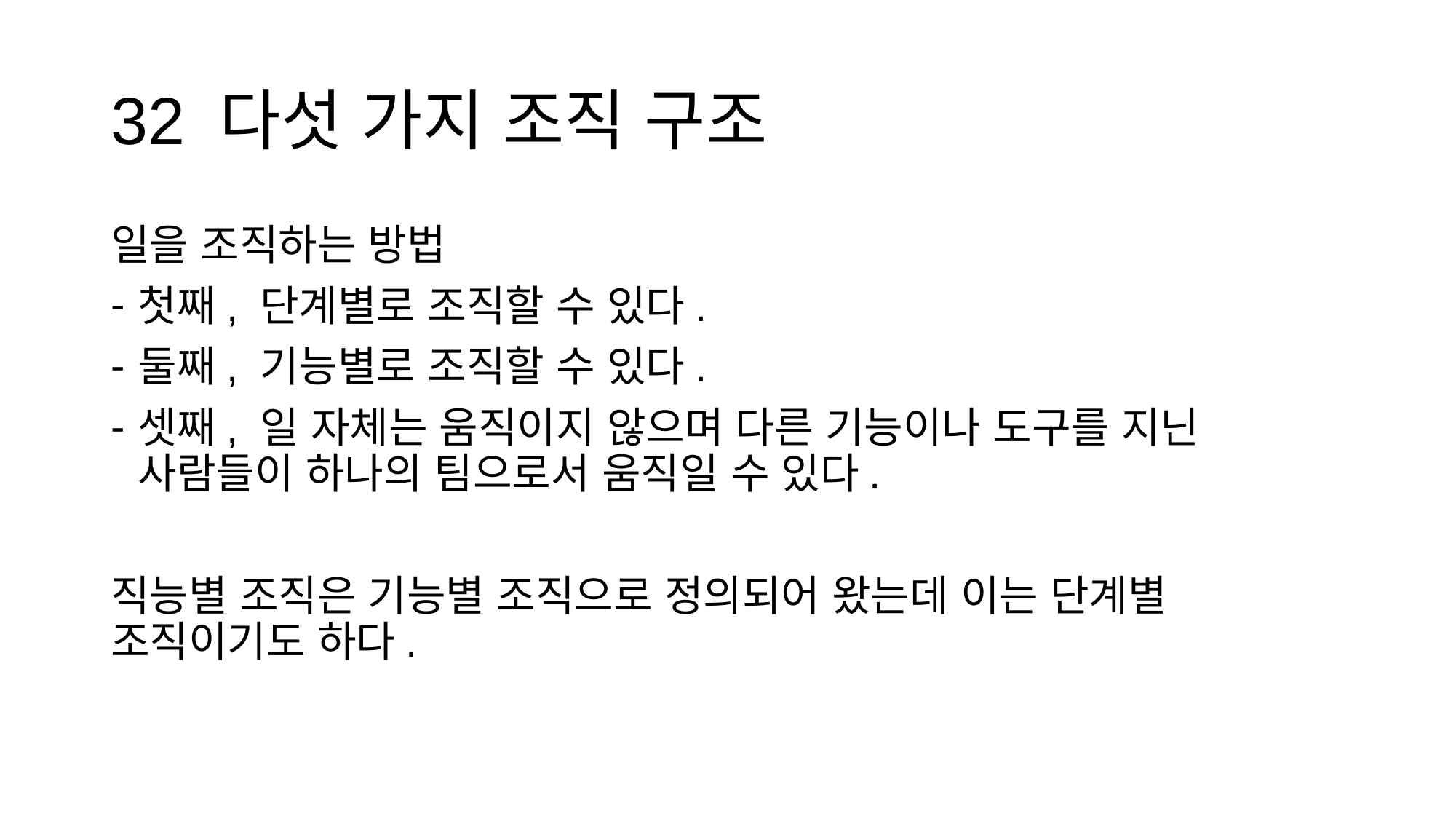

# 32 다섯 가지 조직 구조
일을 조직하는 방법
첫째, 단계별로 조직할 수 있다.
둘째, 기능별로 조직할 수 있다.
셋째, 일 자체는 움직이지 않으며 다른 기능이나 도구를 지닌 사람들이 하나의 팀으로서 움직일 수 있다.

직능별 조직은 기능별 조직으로 정의되어 왔는데 이는 단계별 조직이기도 하다.